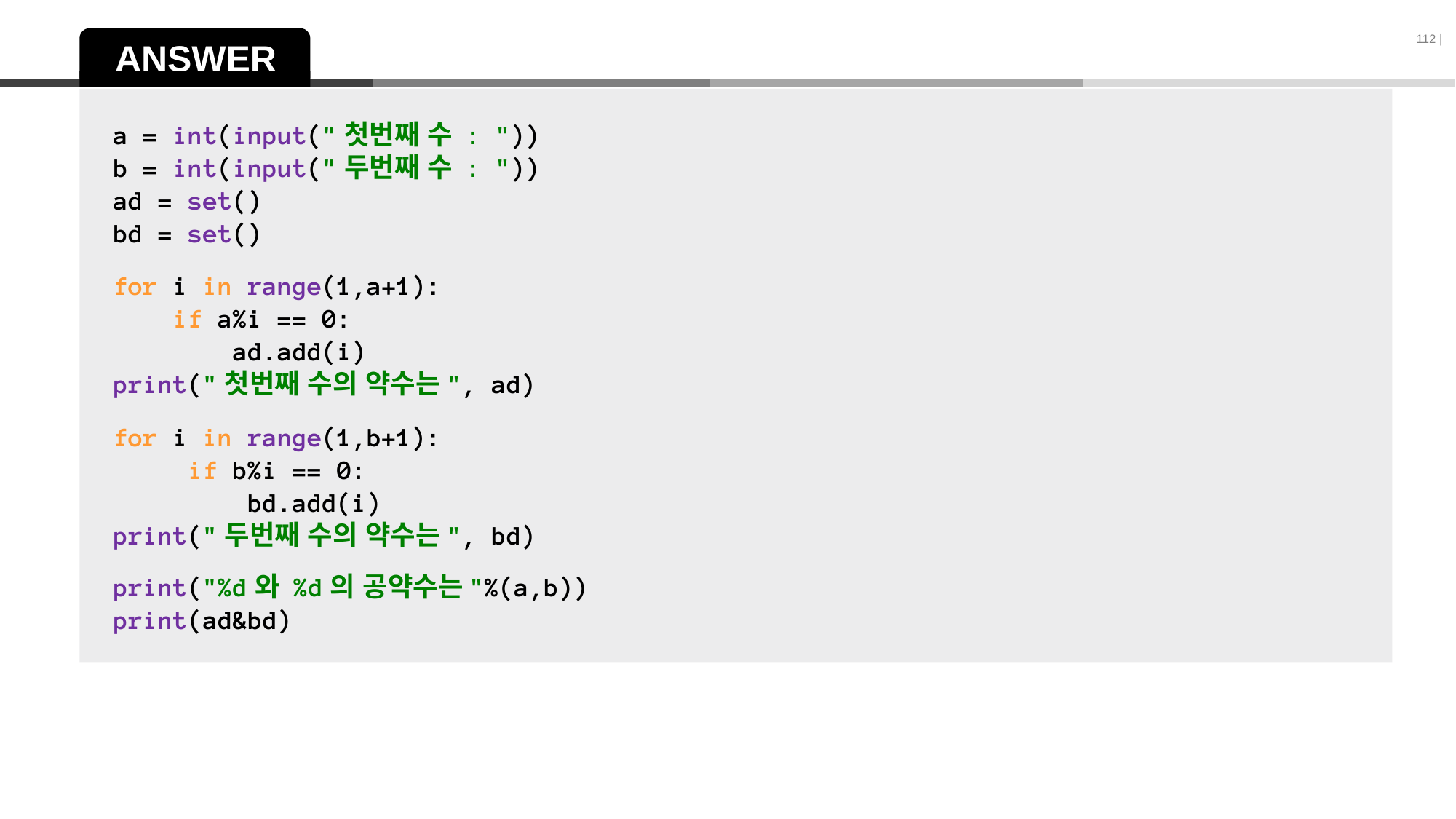

112 |

ANSWER

a = int(input("첫번째 수 : "))
b = int(input("두번째 수 : "))
ad = set()
bd = set()

for i in range(1,a+1):
    if a%i == 0:
        ad.add(i)
print("첫번째 수의 약수는", ad)

for i in range(1,b+1):
     if b%i == 0:
         bd.add(i)
print("두번째 수의 약수는", bd)

print("%d와 %d의 공약수는"%(a,b))
print(ad&bd)